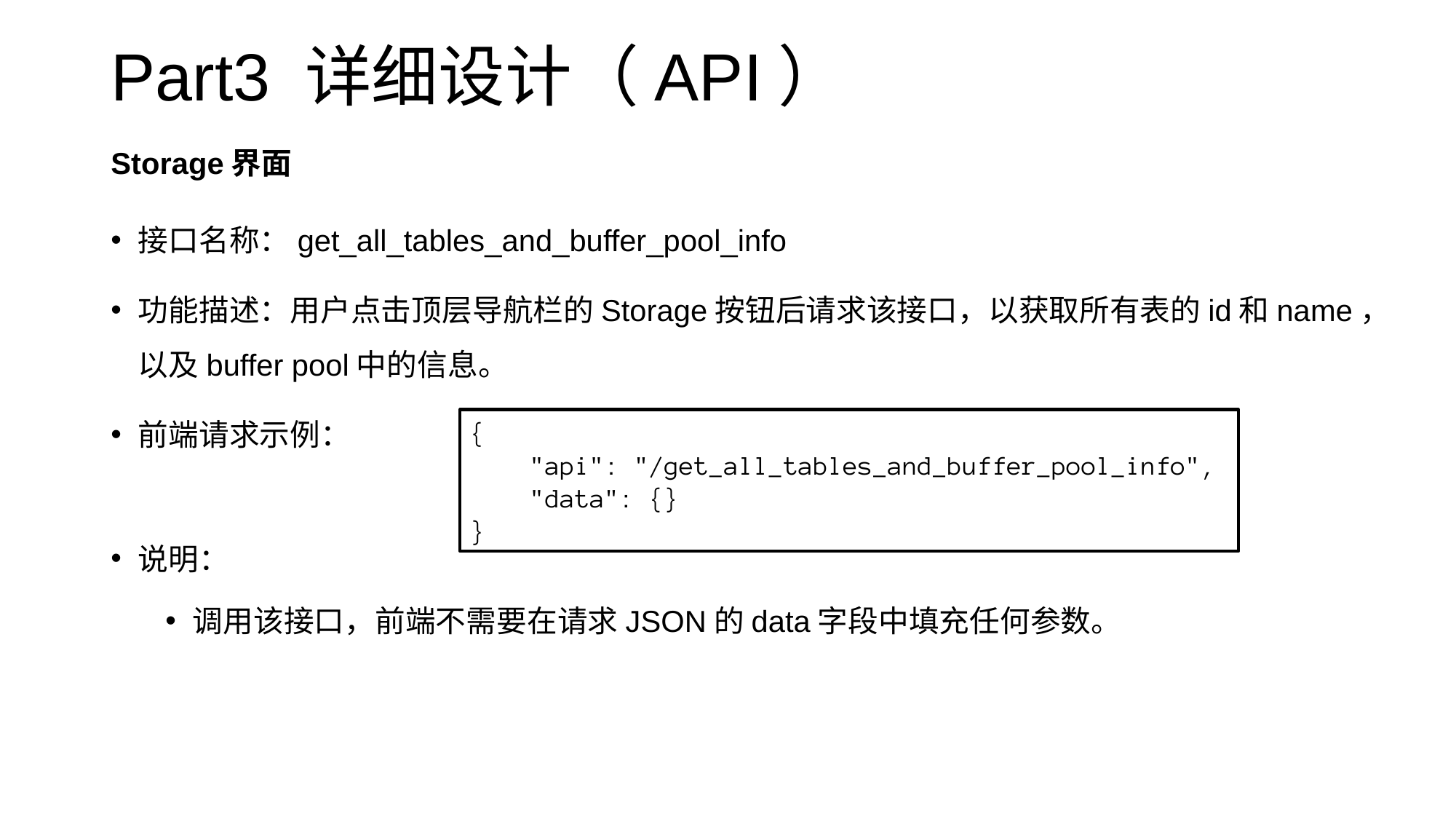

# Part3 详细设计（API）
Storage界面
接口名称：get_all_tables_and_buffer_pool_info
功能描述：用户点击顶层导航栏的Storage按钮后请求该接口，以获取所有表的id和name，以及buffer pool中的信息。
前端请求示例：

说明：
调用该接口，前端不需要在请求JSON的data字段中填充任何参数。

{
    "api": "/get_all_tables_and_buffer_pool_info",
    "data": {}
}